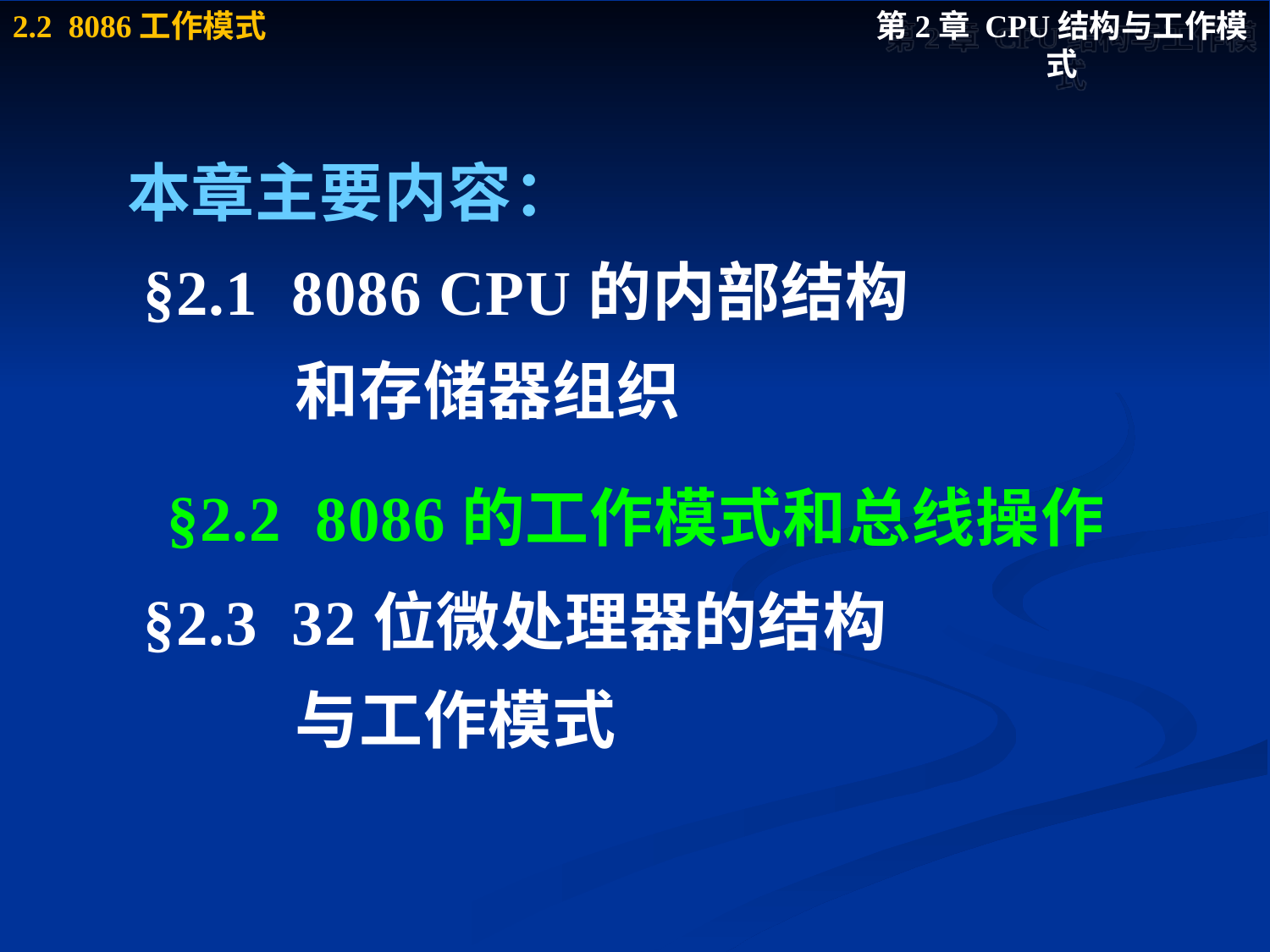

本章主要内容：
 §2.1  8086 CPU的内部结构
          和存储器组织
 §2.2  8086的工作模式和总线操作
 §2.3  32位微处理器的结构
          与工作模式